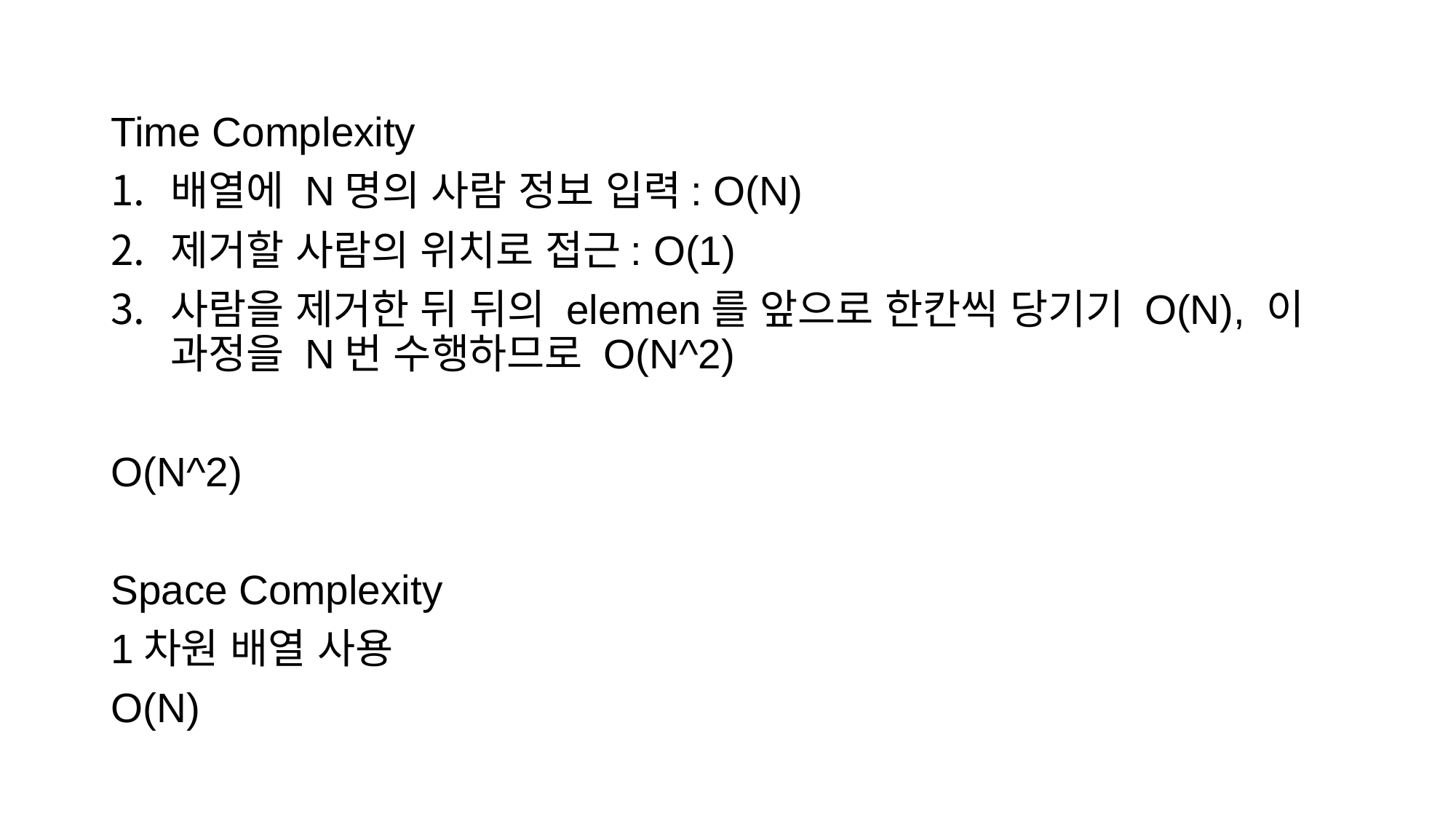

Time Complexity
배열에 N명의 사람 정보 입력: O(N)
제거할 사람의 위치로 접근: O(1)
사람을 제거한 뒤 뒤의 elemen를 앞으로 한칸씩 당기기 O(N), 이 과정을 N번 수행하므로 O(N^2)

O(N^2)

Space Complexity
1차원 배열 사용
O(N)